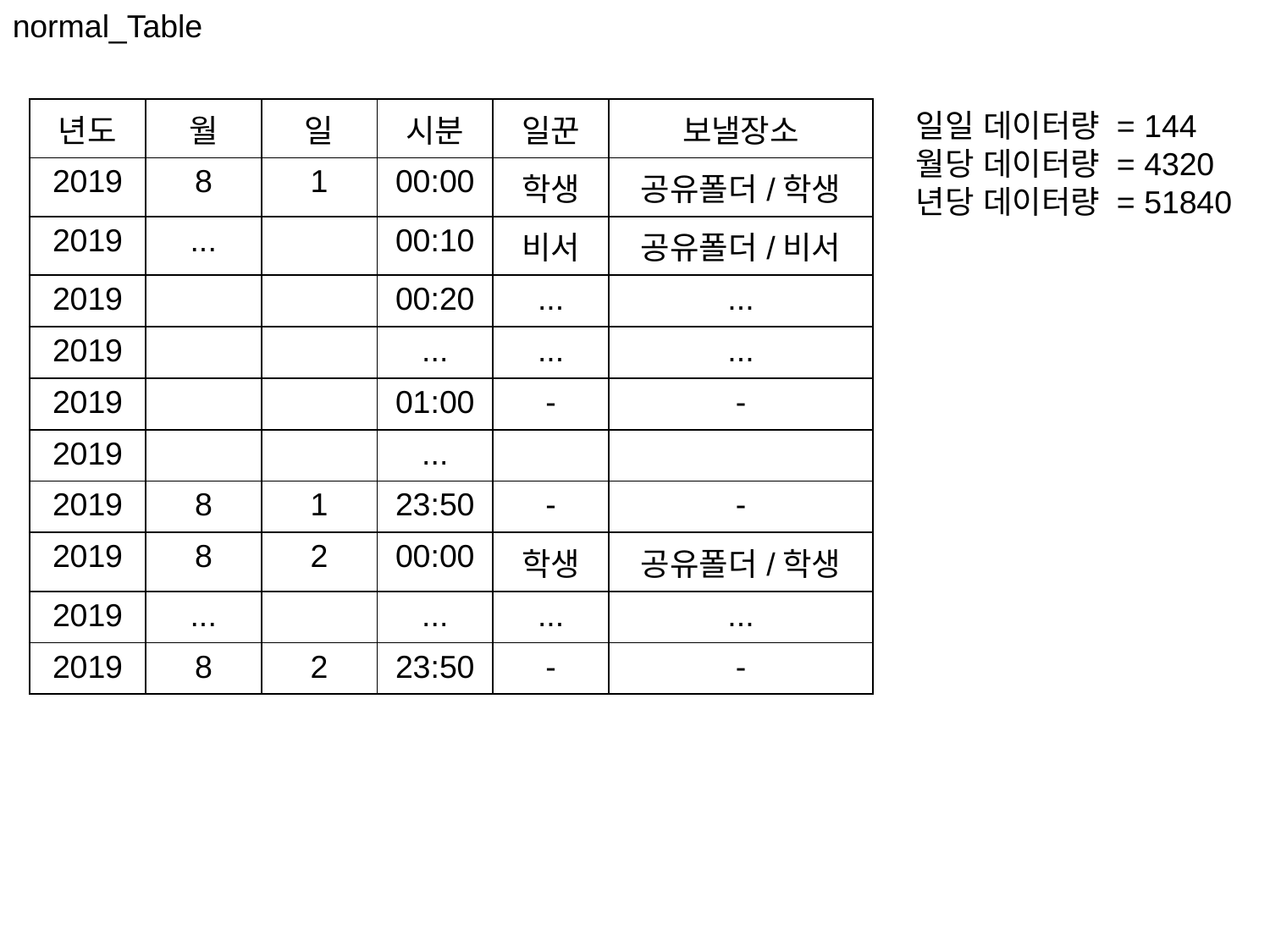

normal_Table
| 년도 | 월 | 일 | 시분 | 일꾼 | 보낼장소 |
| --- | --- | --- | --- | --- | --- |
| 2019 | 8 | 1 | 00:00 | 학생 | 공유폴더/학생 |
| 2019 | ... |  | 00:10 | 비서 | 공유폴더/비서 |
| 2019 |  |  | 00:20 | ... | ... |
| 2019 |  |  | ... | ... | ... |
| 2019 |  |  | 01:00 | - | - |
| 2019 |  |  | ... |  |  |
| 2019 | 8 | 1 | 23:50 | - | - |
| 2019 | 8 | 2 | 00:00 | 학생 | 공유폴더/학생 |
| 2019 | ... |  | ... | ... | ... |
| 2019 | 8 | 2 | 23:50 | - | - |
일일 데이터량 = 144
월당 데이터량 = 4320
년당 데이터량 = 51840